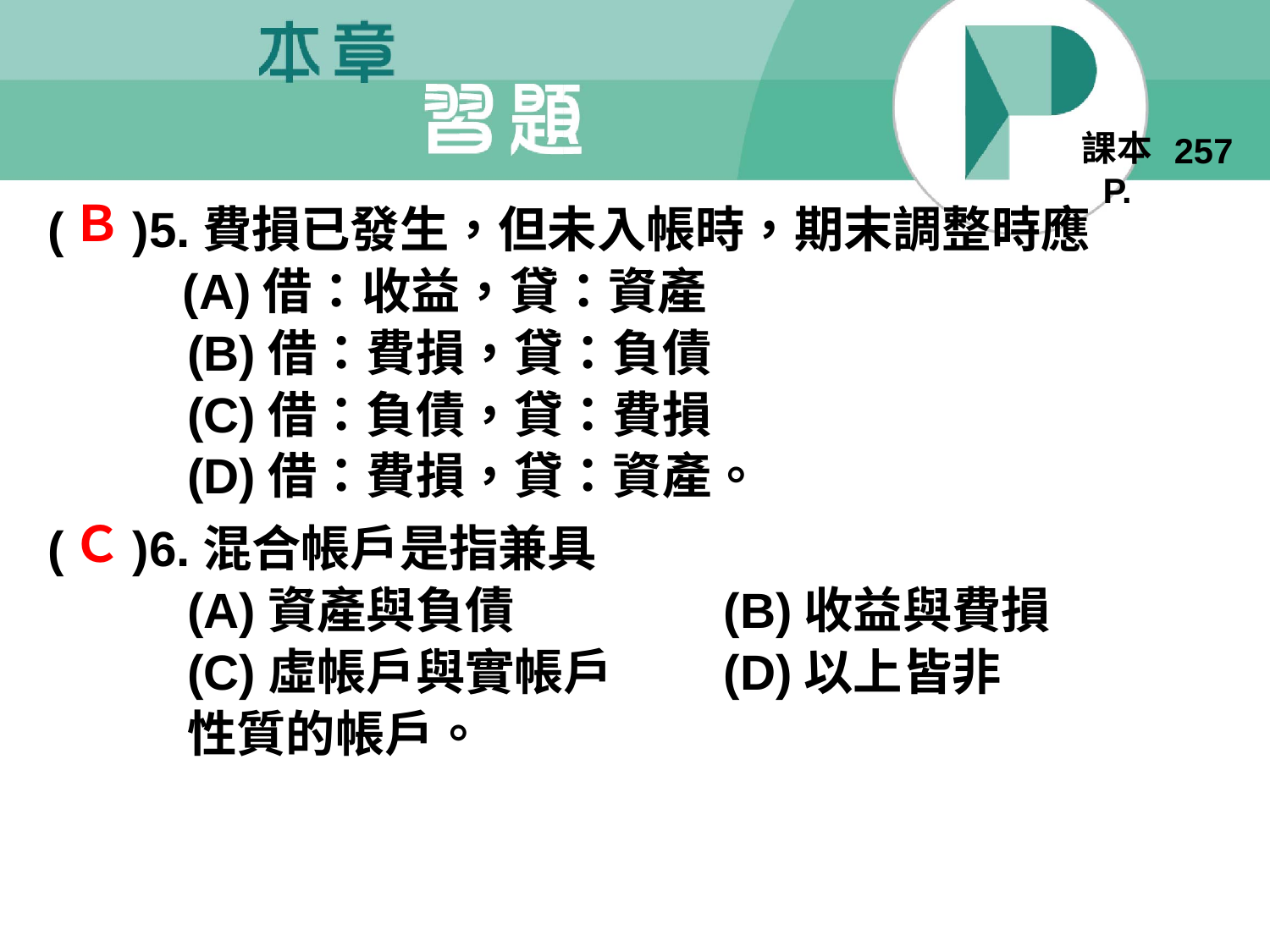

257
Ｂ
(     )5.費損已發生，但未入帳時，期末調整時應
           (A)借：收益，貸：資產
       　(B)借：費損，貸：負債
       　(C)借：負債，貸：費損
       　(D)借：費損，貸：資產。
(     )6.混合帳戶是指兼具　
(A)資產與負債　　　　(B)收益與費損　
(C)虛帳戶與實帳戶　　(D)以上皆非　
性質的帳戶。
Ｃ